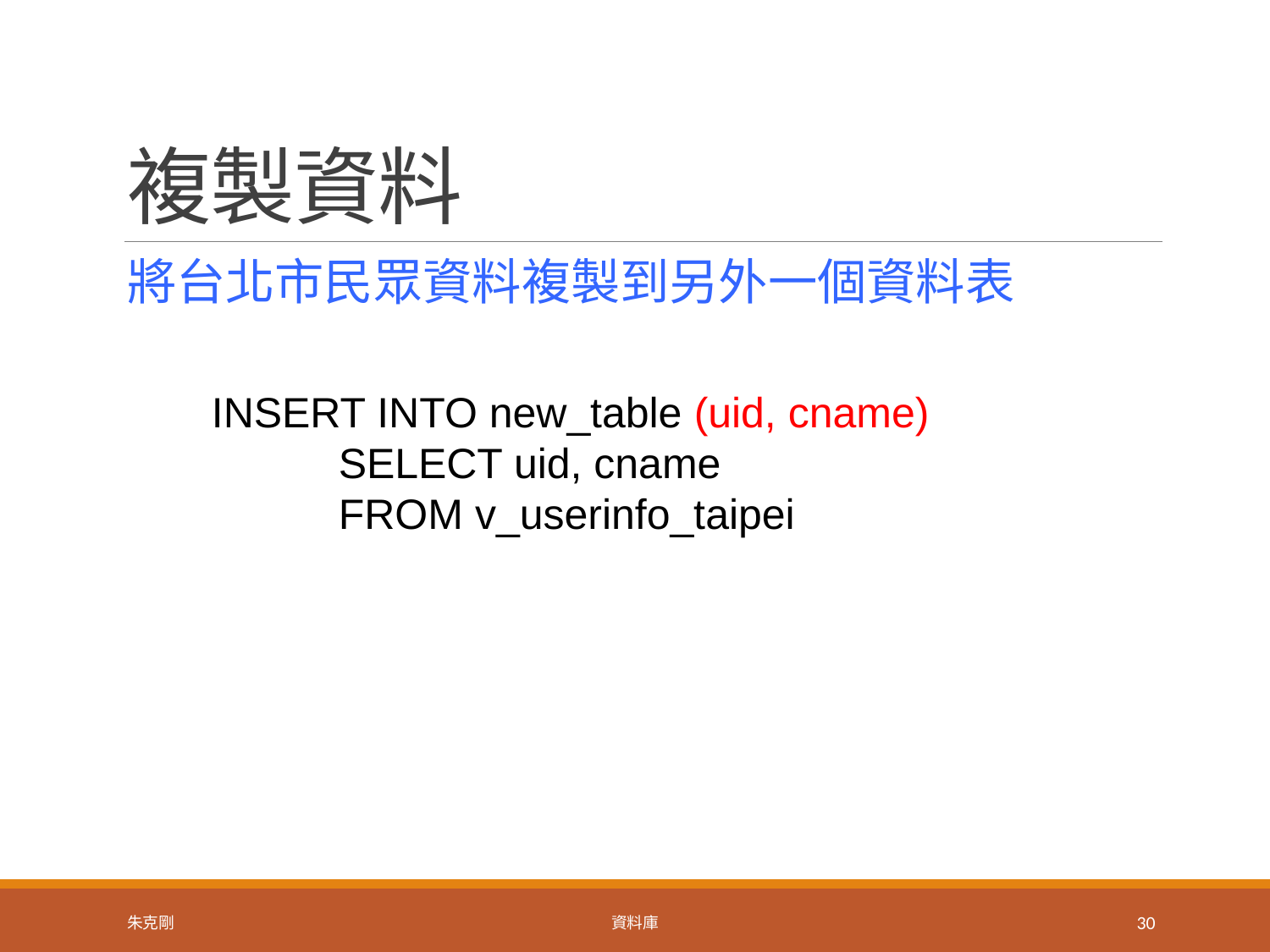

# 複製資料
將台北市民眾資料複製到另外一個資料表
INSERT INTO new_table (uid, cname)
	SELECT uid, cname
	FROM v_userinfo_taipei
朱克剛
資料庫
30